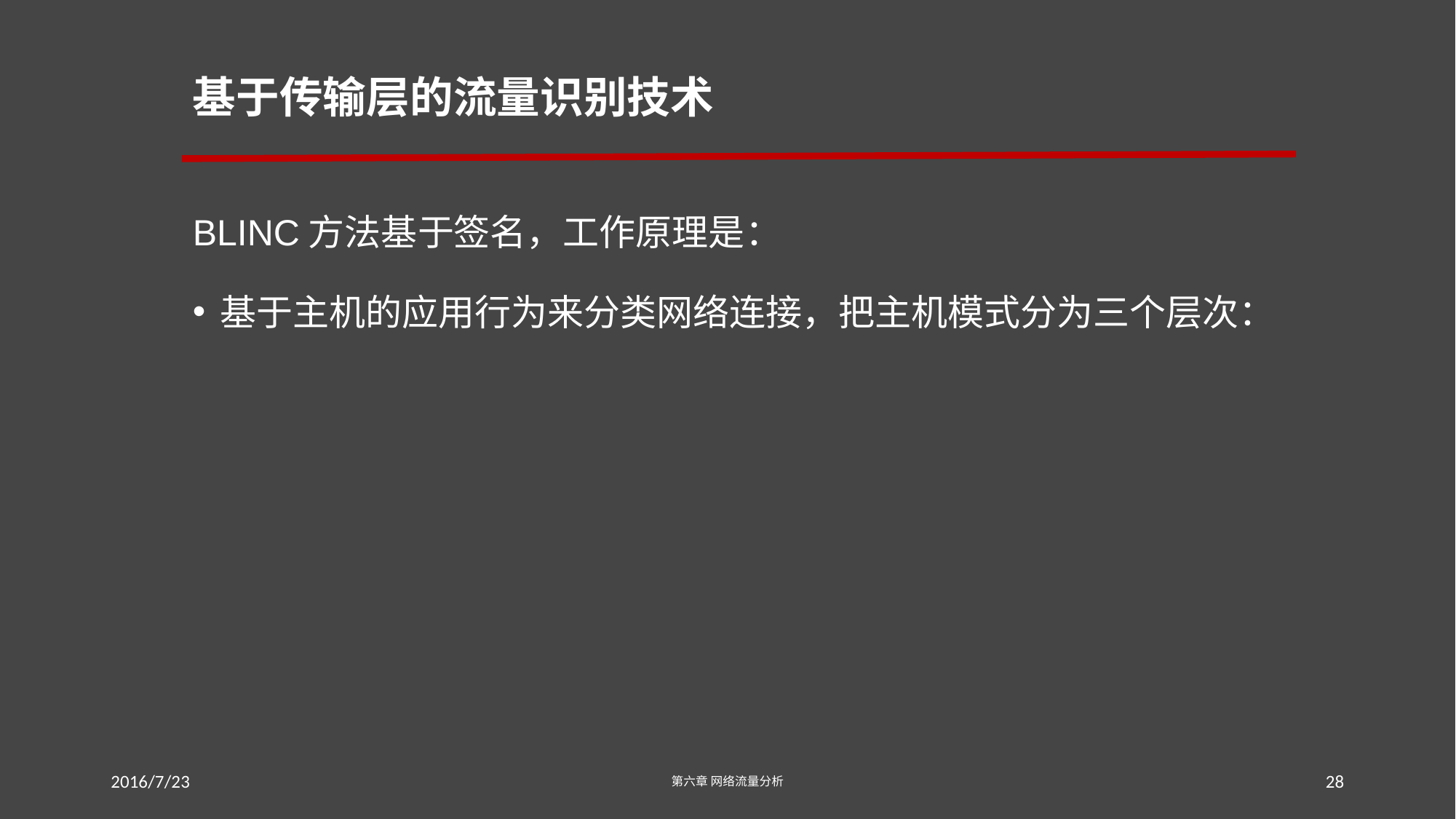

# 基于传输层的流量识别技术
BLINC方法基于签名，工作原理是：
基于主机的应用行为来分类网络连接，把主机模式分为三个层次：

分析和目标主机通信的主机数量

按照提供的服务分析主机的功能

按照应用的类型生成分类图

2016/7/23
第六章 网络流量分析
28